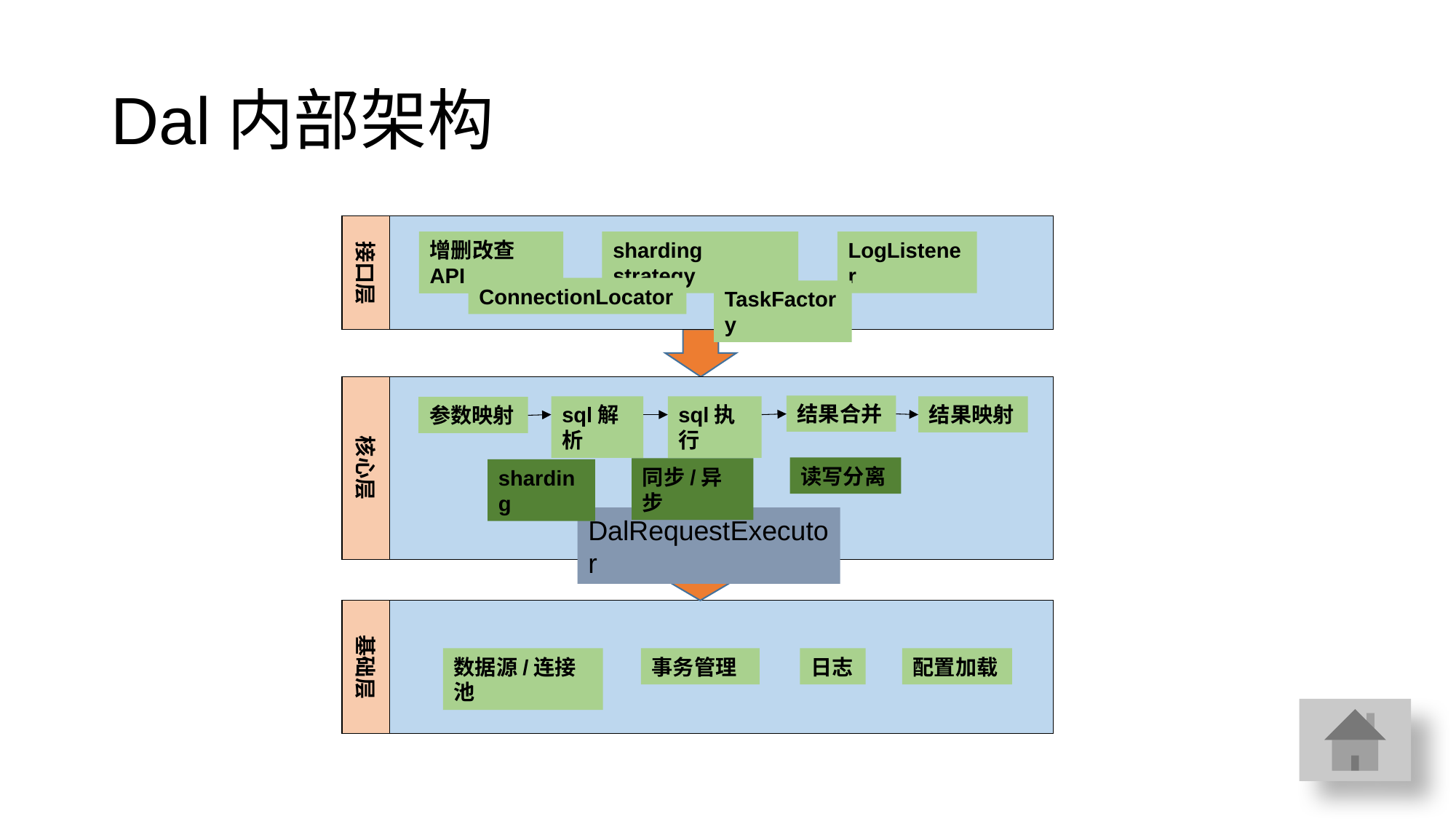

# Dal内部架构
接口层

sharding strategy
LogListener
增删改查API
ConnectionLocator
TaskFactory

核心层

结果合并
结果映射
sql执行
sql解析
参数映射
读写分离
同步/异步
sharding
DalRequestExecutor

基础层

数据源/连接池
事务管理
日志
配置加载